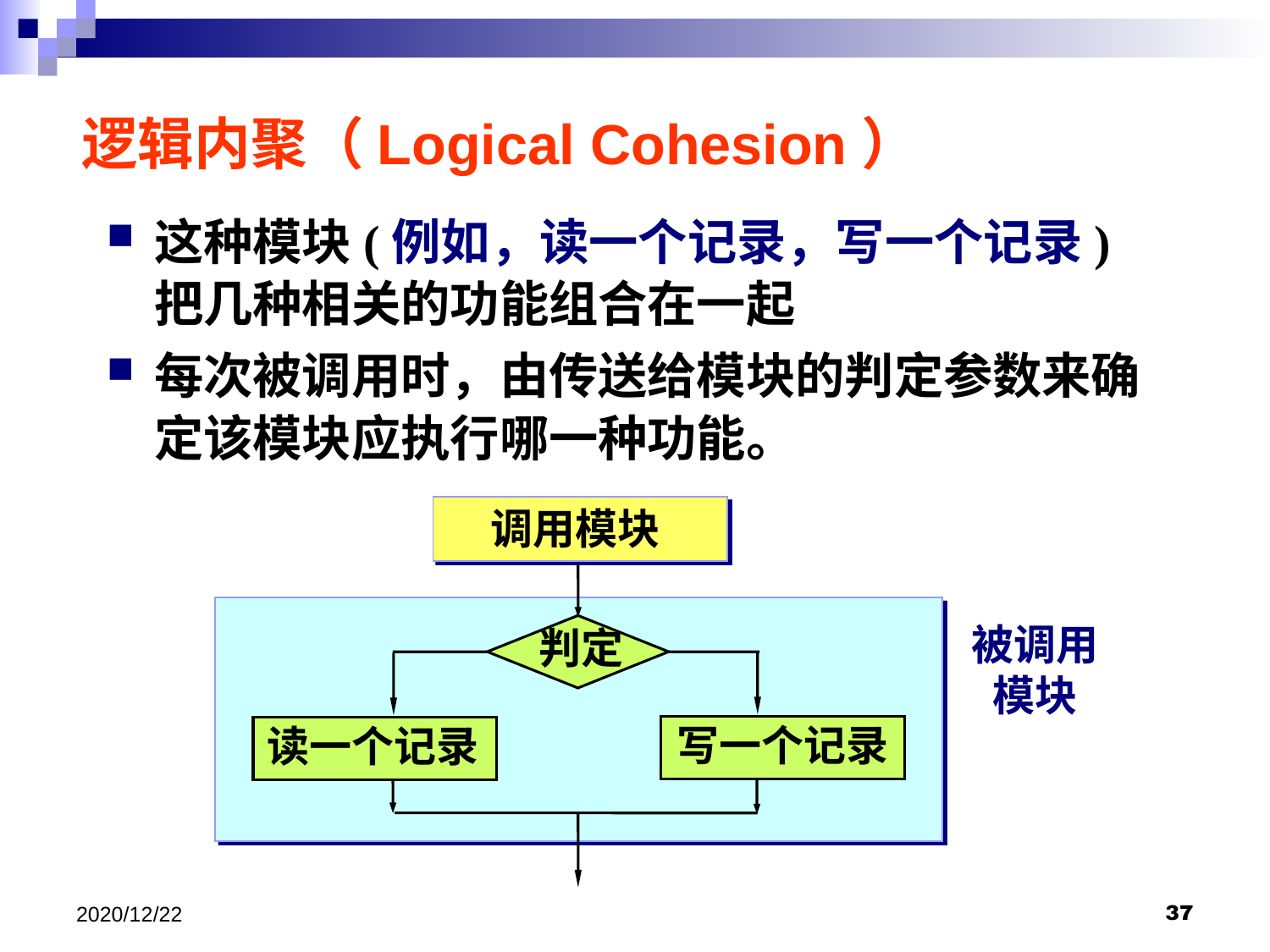

# 逻辑内聚（Logical Cohesion）
这种模块(例如，读一个记录，写一个记录)把几种相关的功能组合在一起
每次被调用时，由传送给模块的判定参数来确定该模块应执行哪一种功能。
调用模块

判定
写一个记录
读一个记录
被调用
模块
2020/12/22
37